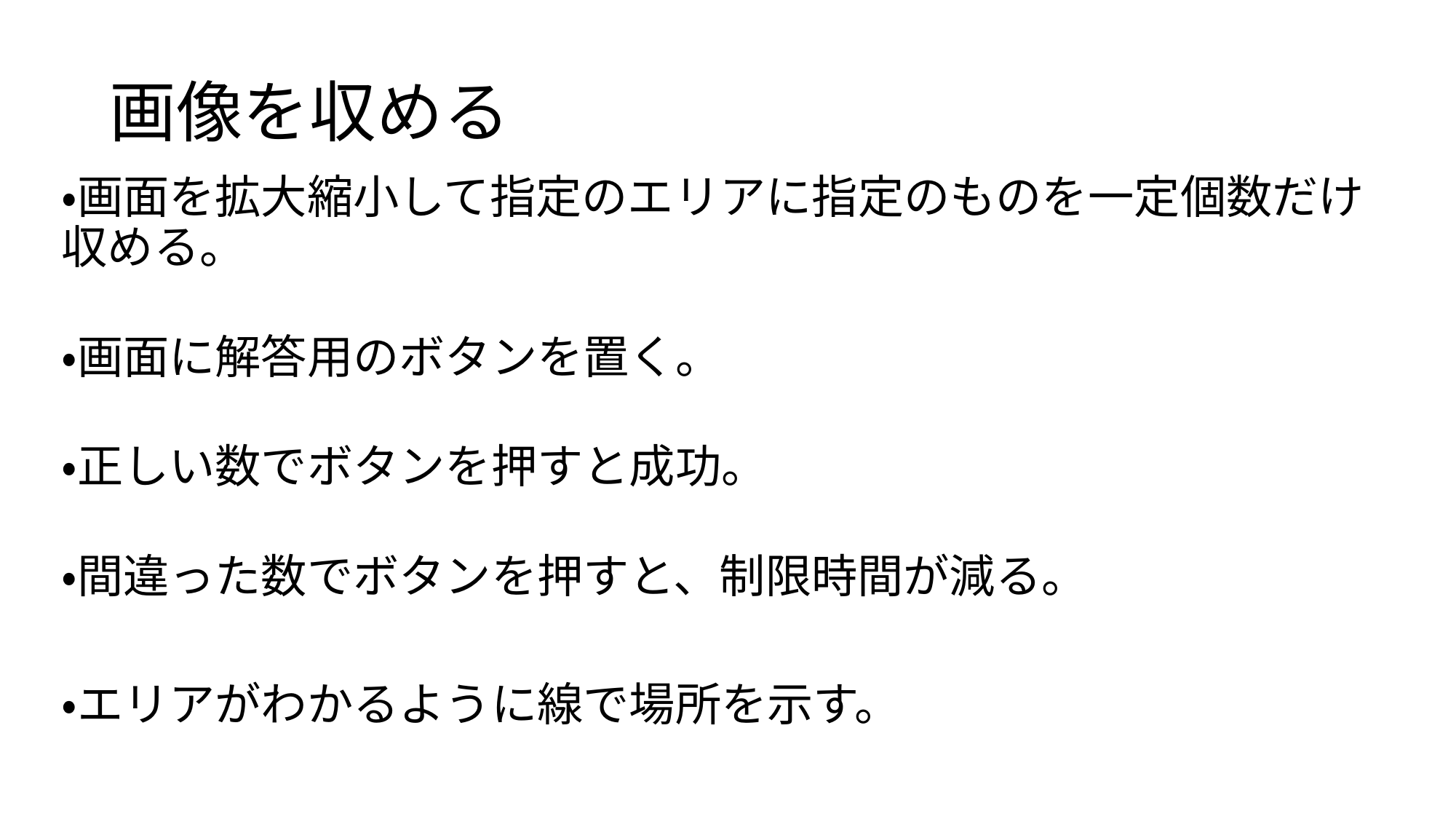

# 画像を収める
・画面を拡大縮小して指定のエリアに指定のものを一定個数だけ収める。

・画面に解答用のボタンを置く。

・正しい数でボタンを押すと成功。

・間違った数でボタンを押すと、制限時間が減る。

・エリアがわかるように線で場所を示す。